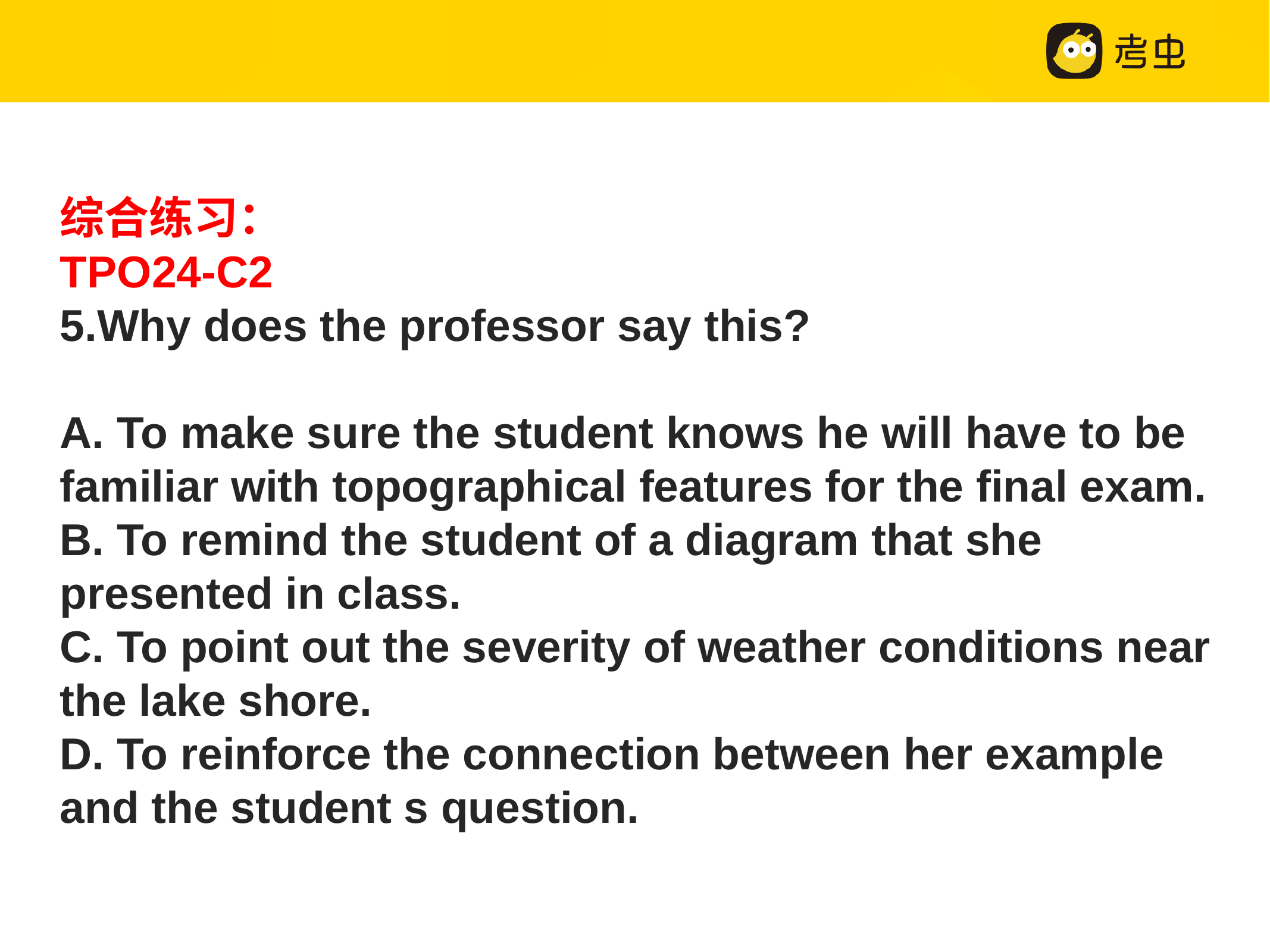

综合练习：
TPO24-C2
5.Why does the professor say this?

A. To make sure the student knows he will have to be familiar with topographical features for the final exam.
B. To remind the student of a diagram that she presented in class.
C. To point out the severity of weather conditions near the lake shore.
D. To reinforce the connection between her example and the student s question.